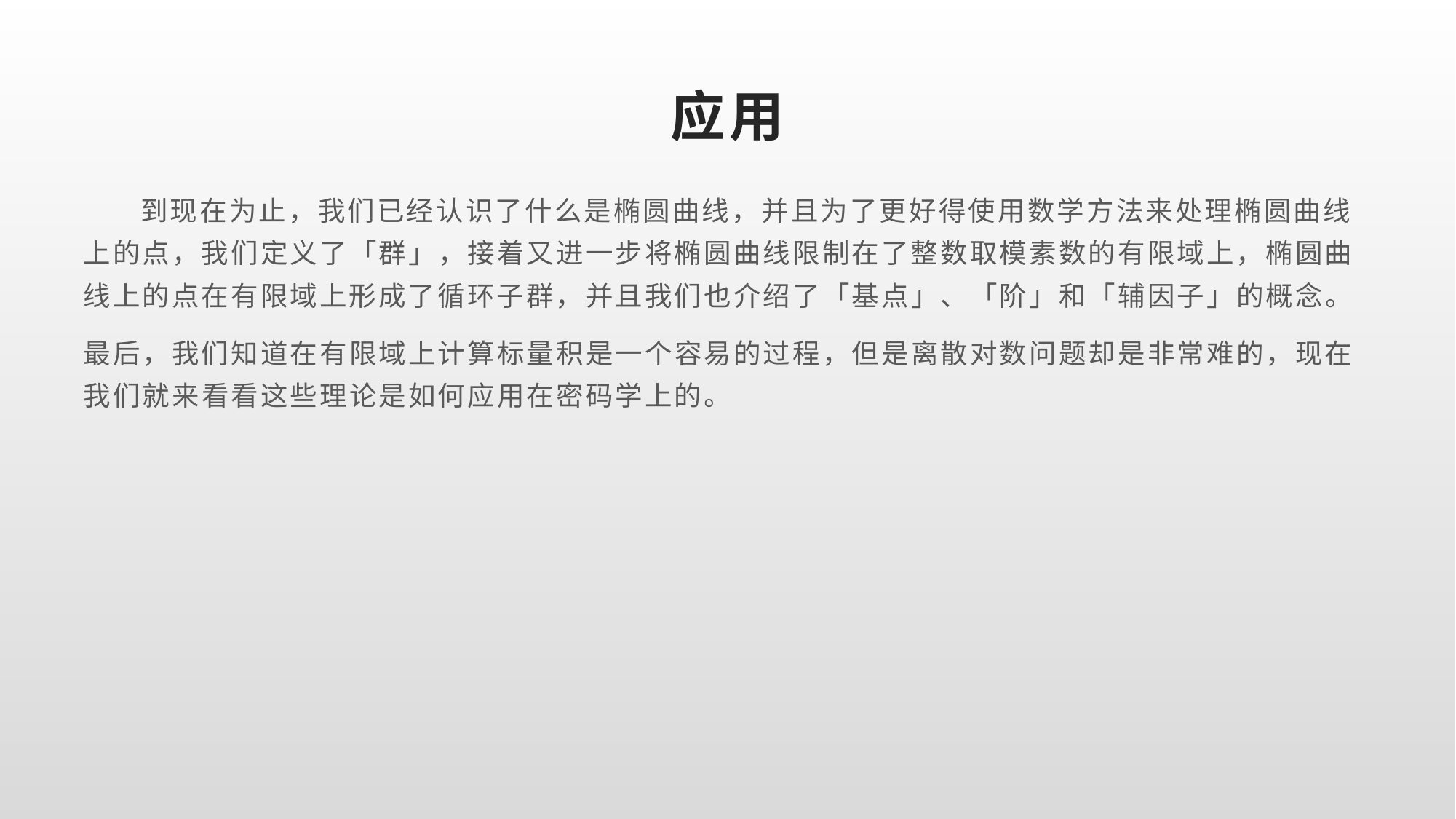

# 应用
      到现在为止，我们已经认识了什么是椭圆曲线，并且为了更好得使用数学方法来处理椭圆曲线上的点，我们定义了「群」，接着又进一步将椭圆曲线限制在了整数取模素数的有限域上，椭圆曲线上的点在有限域上形成了循环子群，并且我们也介绍了「基点」、「阶」和「辅因子」的概念。
最后，我们知道在有限域上计算标量积是一个容易的过程，但是离散对数问题却是非常难的，现在我们就来看看这些理论是如何应用在密码学上的。